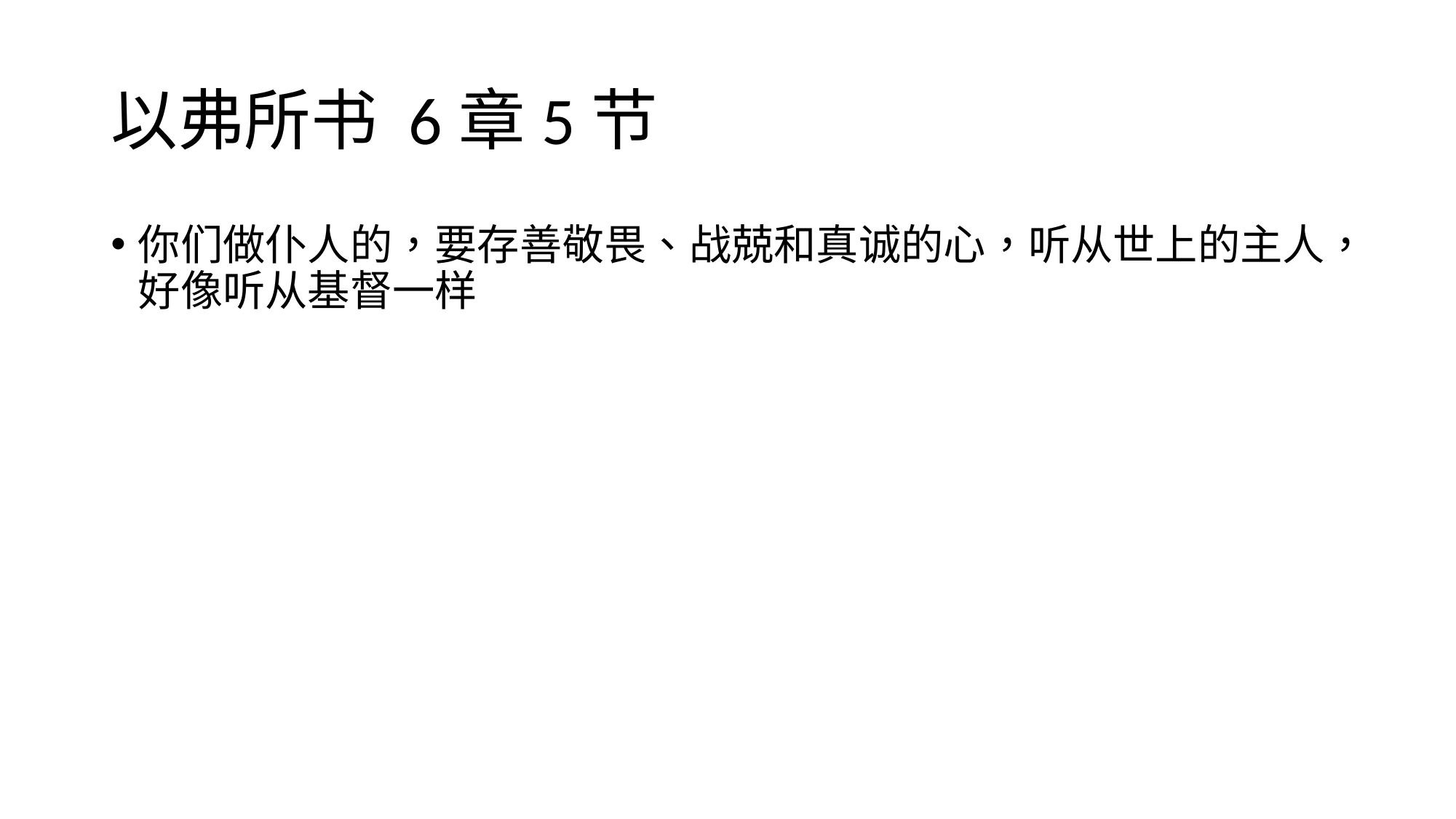

# 以弗所书 6章5节
你们做仆人的，要存善敬畏、战兢和真诚的心，听从世上的主人，好像听从基督一样